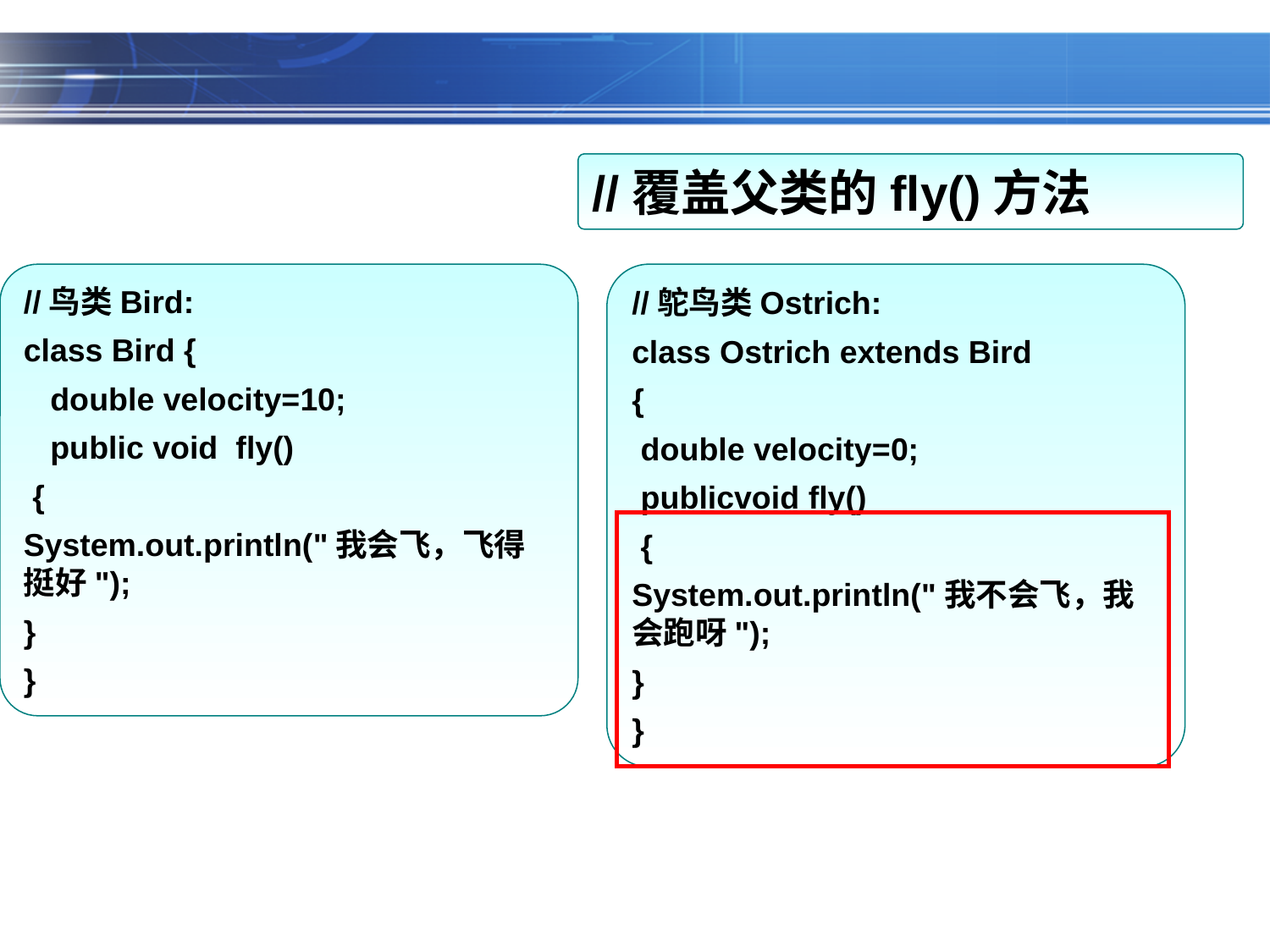

//覆盖父类的fly()方法
//鸟类Bird:
class Bird {
   double velocity=10;
   public void  fly()
 {
System.out.println("我会飞，飞得挺好");
}
}
//鸵鸟类Ostrich:
class Ostrich extends Bird
{
 double velocity=0;
 publicvoid fly()
 {
System.out.println("我不会飞，我会跑呀");
}
}